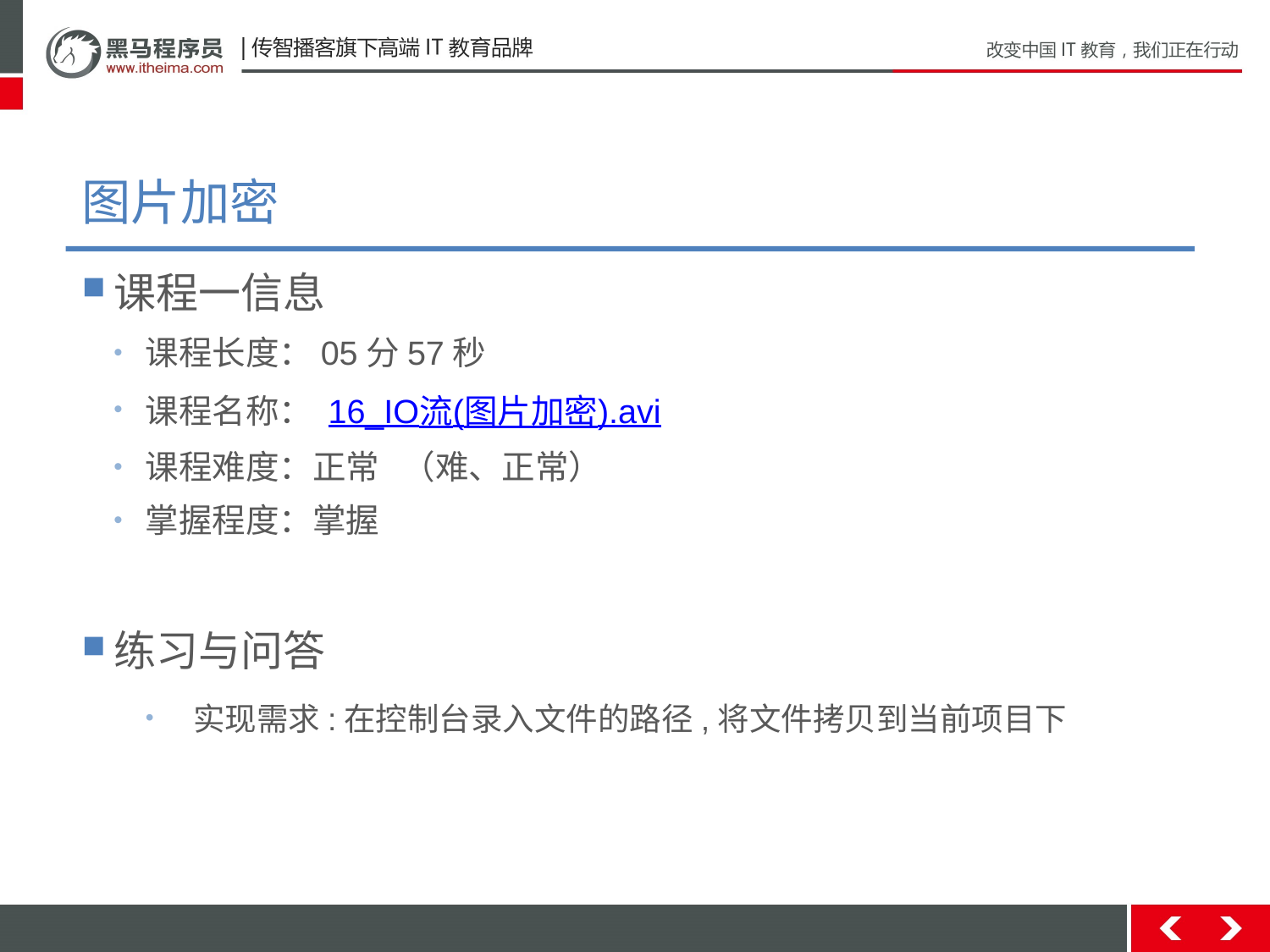

# 图片加密
课程一信息
课程长度：05分57秒
课程名称： 16_IO流(图片加密).avi
课程难度：正常   （难、正常）
掌握程度：掌握

练习与问答
实现需求:在控制台录入文件的路径,将文件拷贝到当前项目下